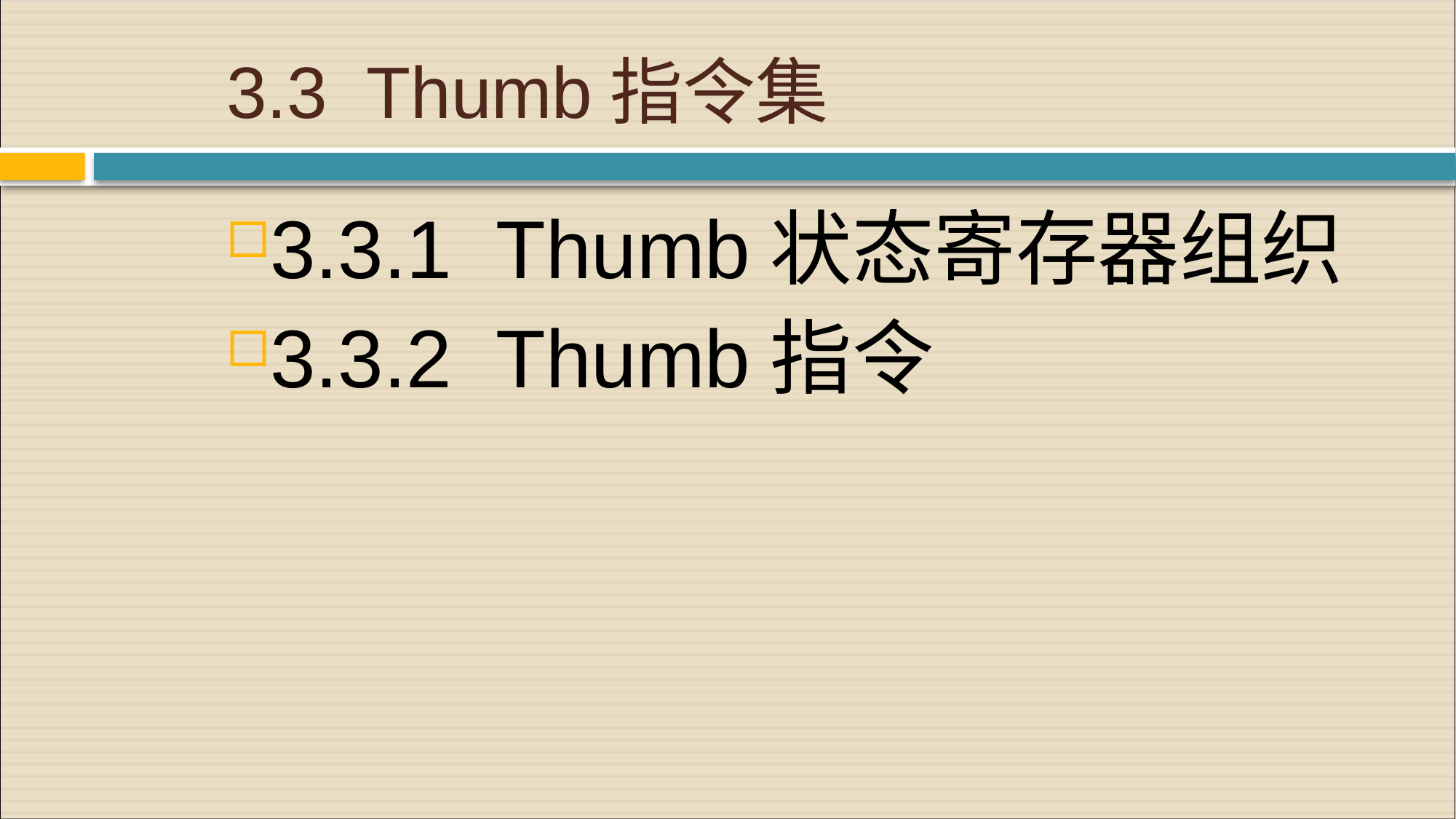

# 3.3  Thumb指令集
3.3.1  Thumb状态寄存器组织
3.3.2  Thumb指令